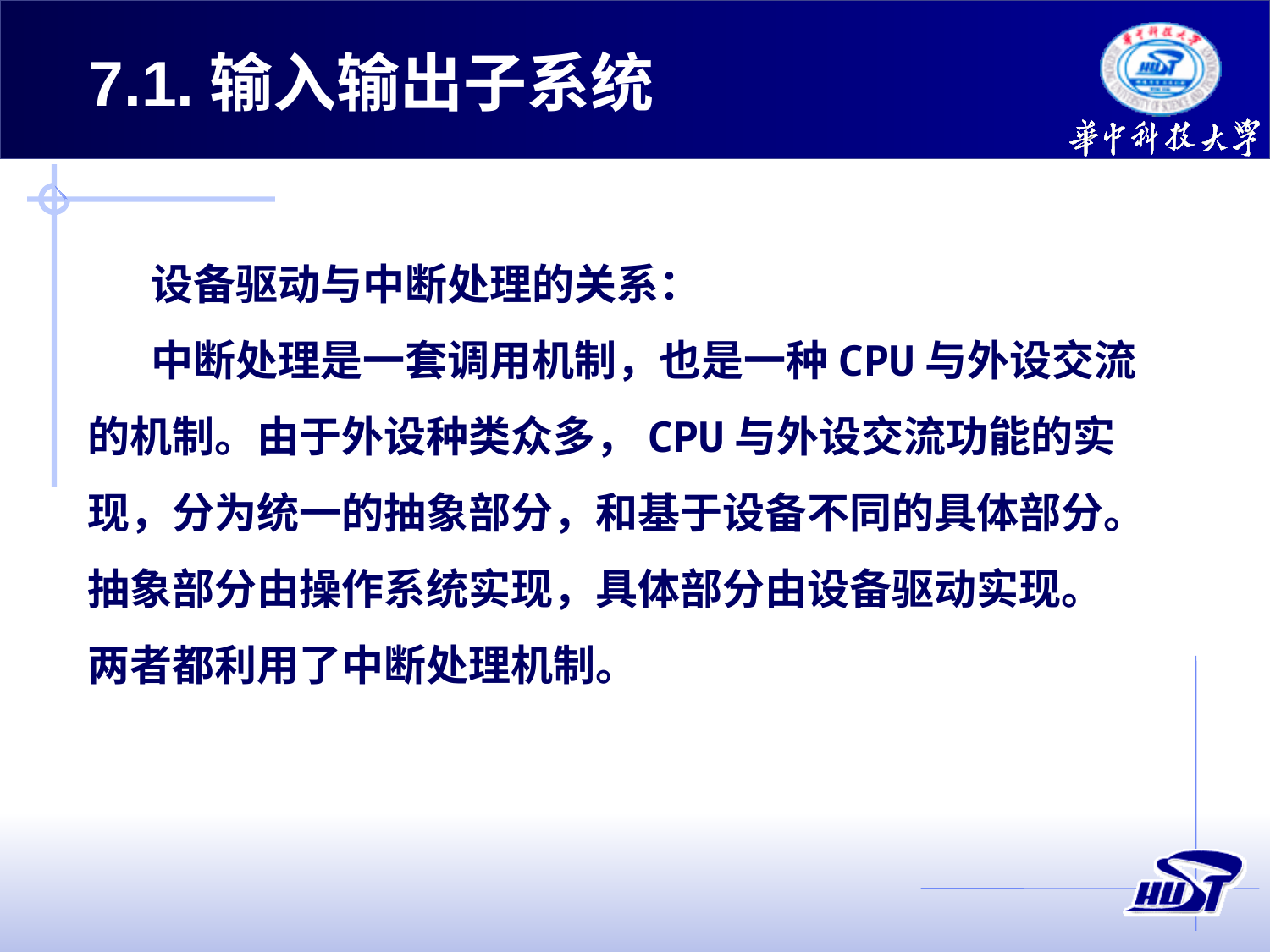

7.1.输入输出子系统
设备驱动与中断处理的关系：
中断处理是一套调用机制，也是一种CPU与外设交流的机制。由于外设种类众多，CPU与外设交流功能的实现，分为统一的抽象部分，和基于设备不同的具体部分。抽象部分由操作系统实现，具体部分由设备驱动实现。两者都利用了中断处理机制。